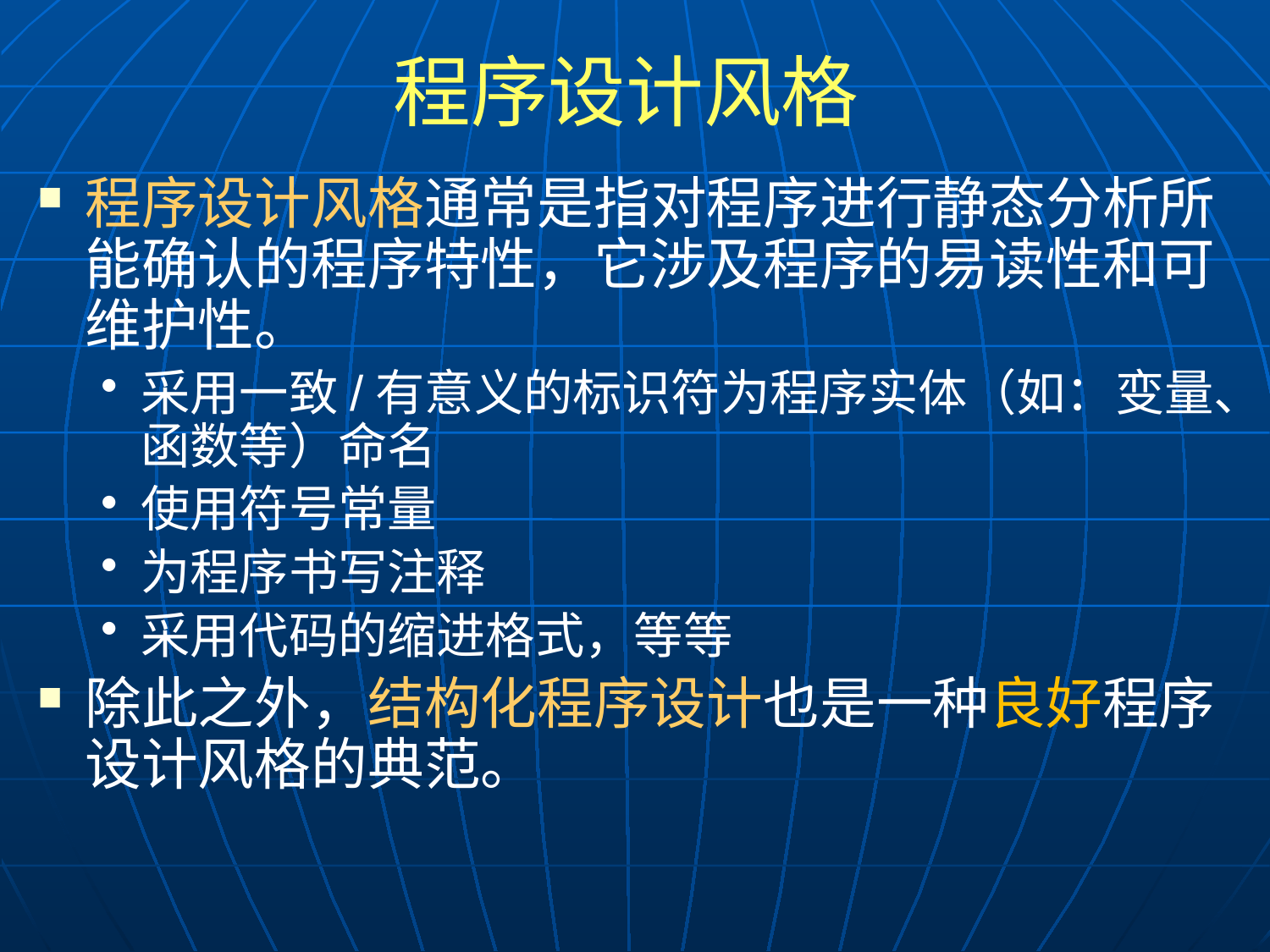

# 程序设计风格
程序设计风格通常是指对程序进行静态分析所能确认的程序特性，它涉及程序的易读性和可维护性。
采用一致/有意义的标识符为程序实体（如：变量、函数等）命名
使用符号常量
为程序书写注释
采用代码的缩进格式，等等
除此之外，结构化程序设计也是一种良好程序设计风格的典范。